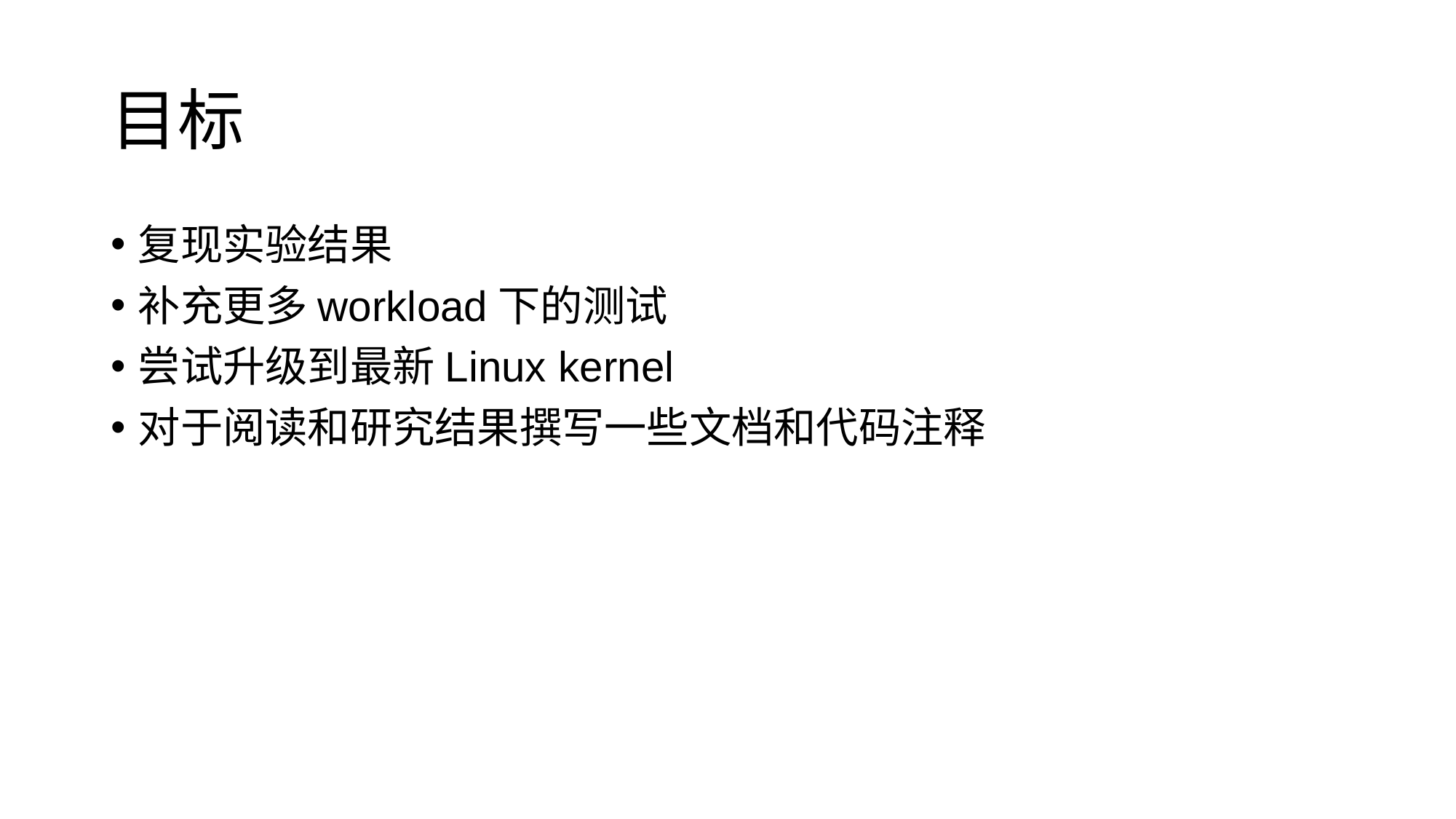

# 目标
复现实验结果
补充更多workload下的测试
尝试升级到最新Linux kernel
对于阅读和研究结果撰写一些文档和代码注释